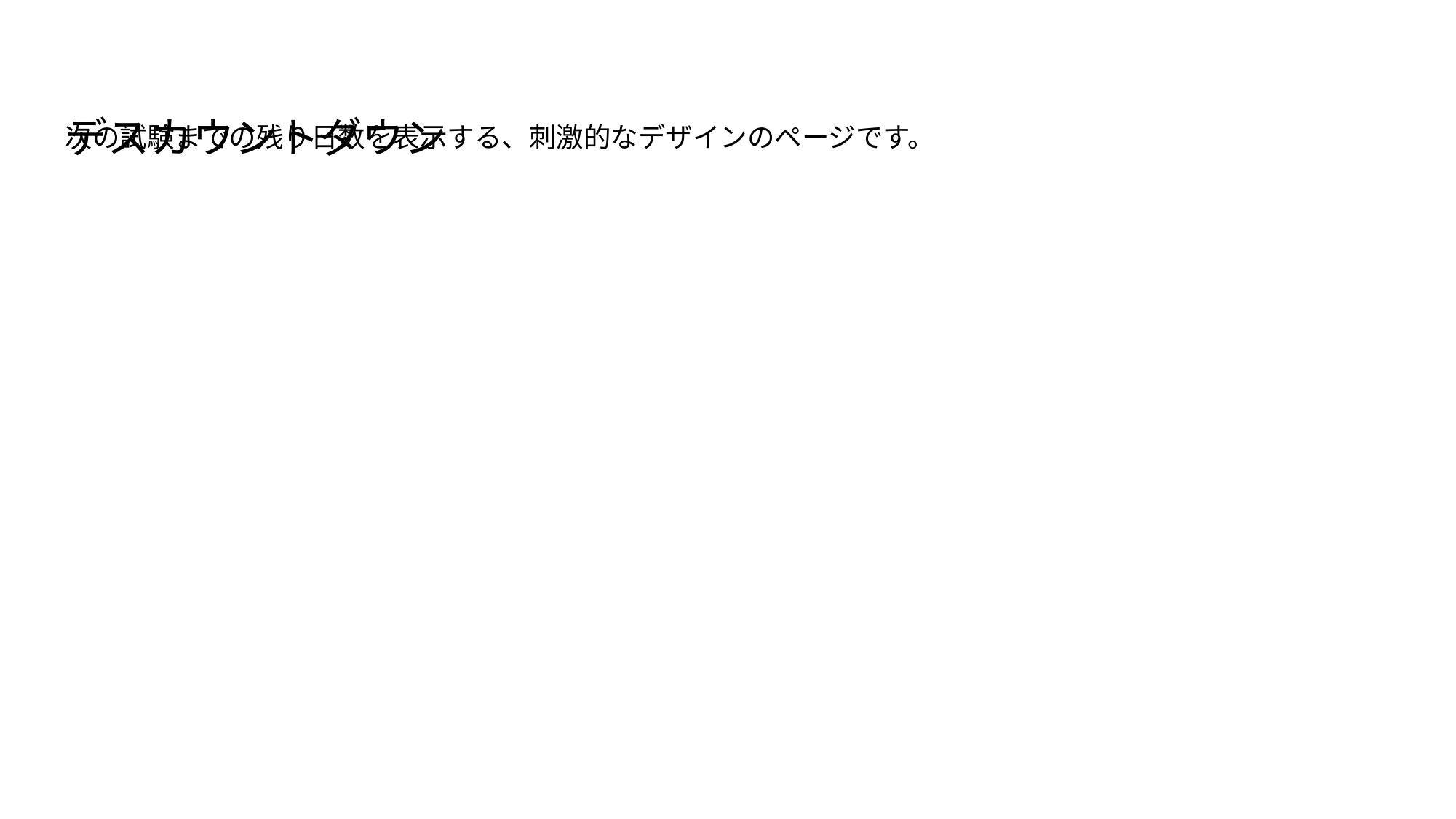

デスカウントダウン
次の試験までの残り日数を表示する、刺激的なデザインのページです。